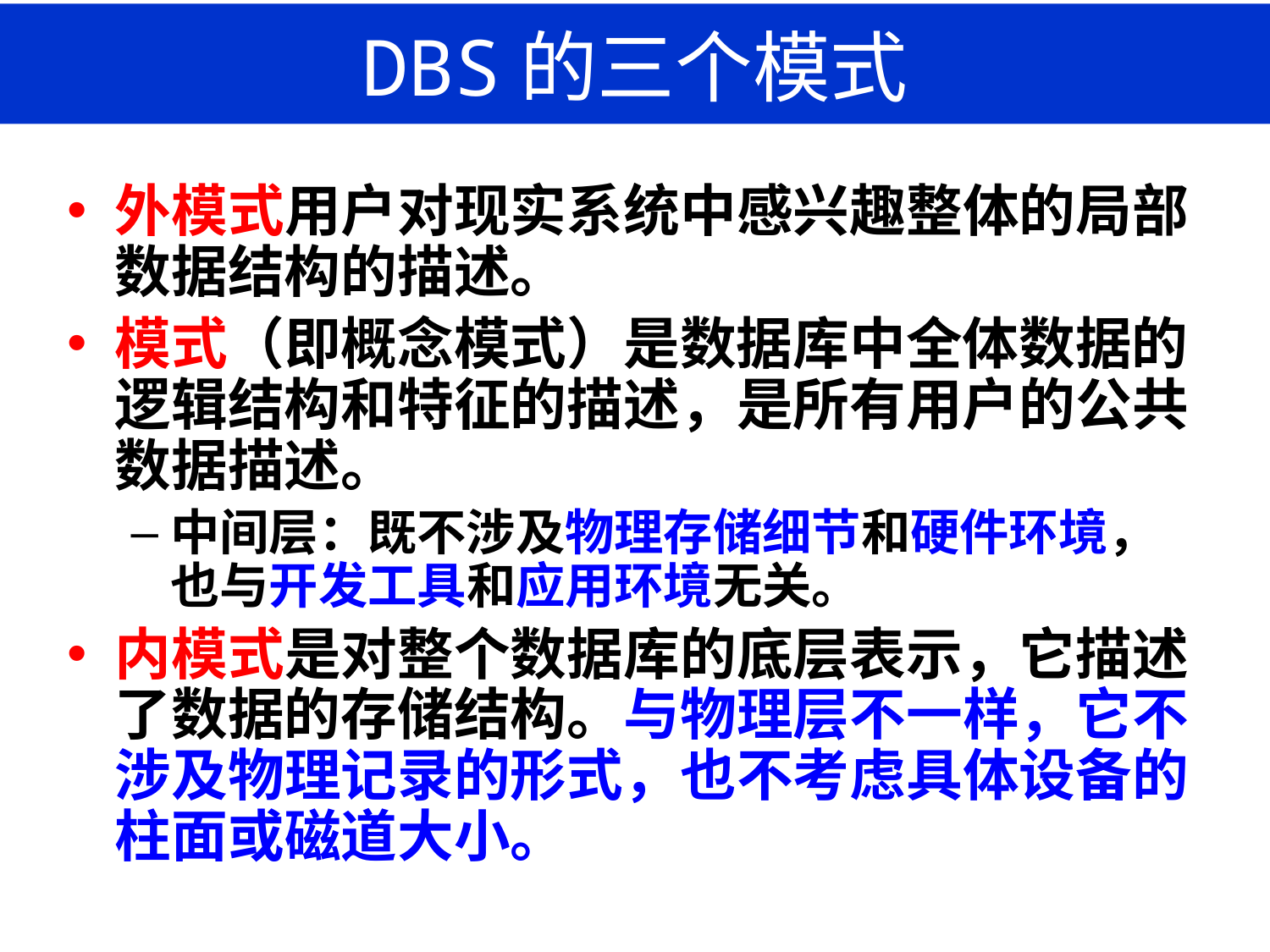

# DBS的三个模式
外模式用户对现实系统中感兴趣整体的局部数据结构的描述。
模式（即概念模式）是数据库中全体数据的逻辑结构和特征的描述，是所有用户的公共数据描述。
中间层：既不涉及物理存储细节和硬件环境，也与开发工具和应用环境无关。
内模式是对整个数据库的底层表示，它描述了数据的存储结构。与物理层不一样，它不涉及物理记录的形式，也不考虑具体设备的柱面或磁道大小。